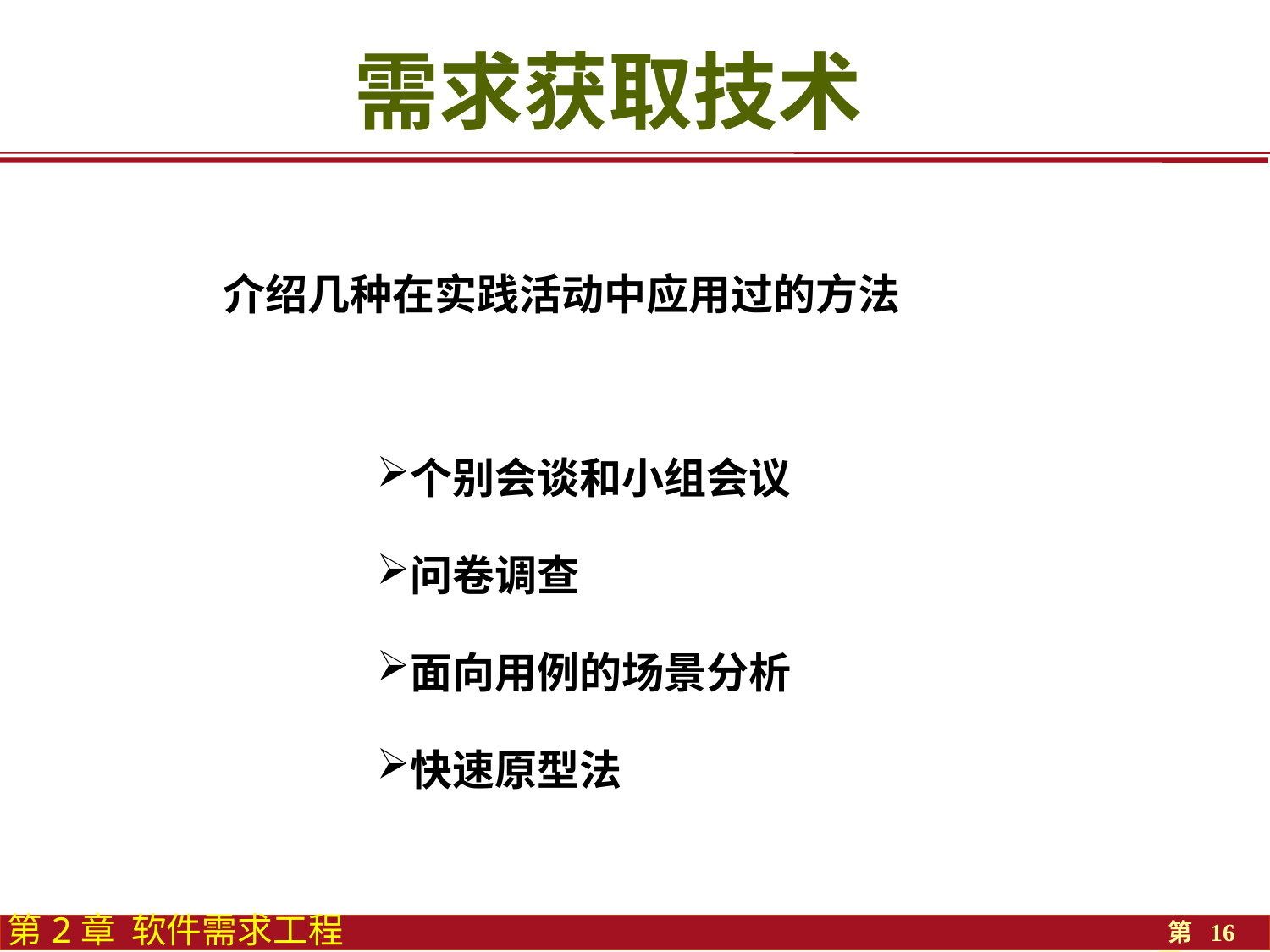

需求获取技术
        介绍几种在实践活动中应用过的方法
个别会谈和小组会议
问卷调查
面向用例的场景分析
快速原型法